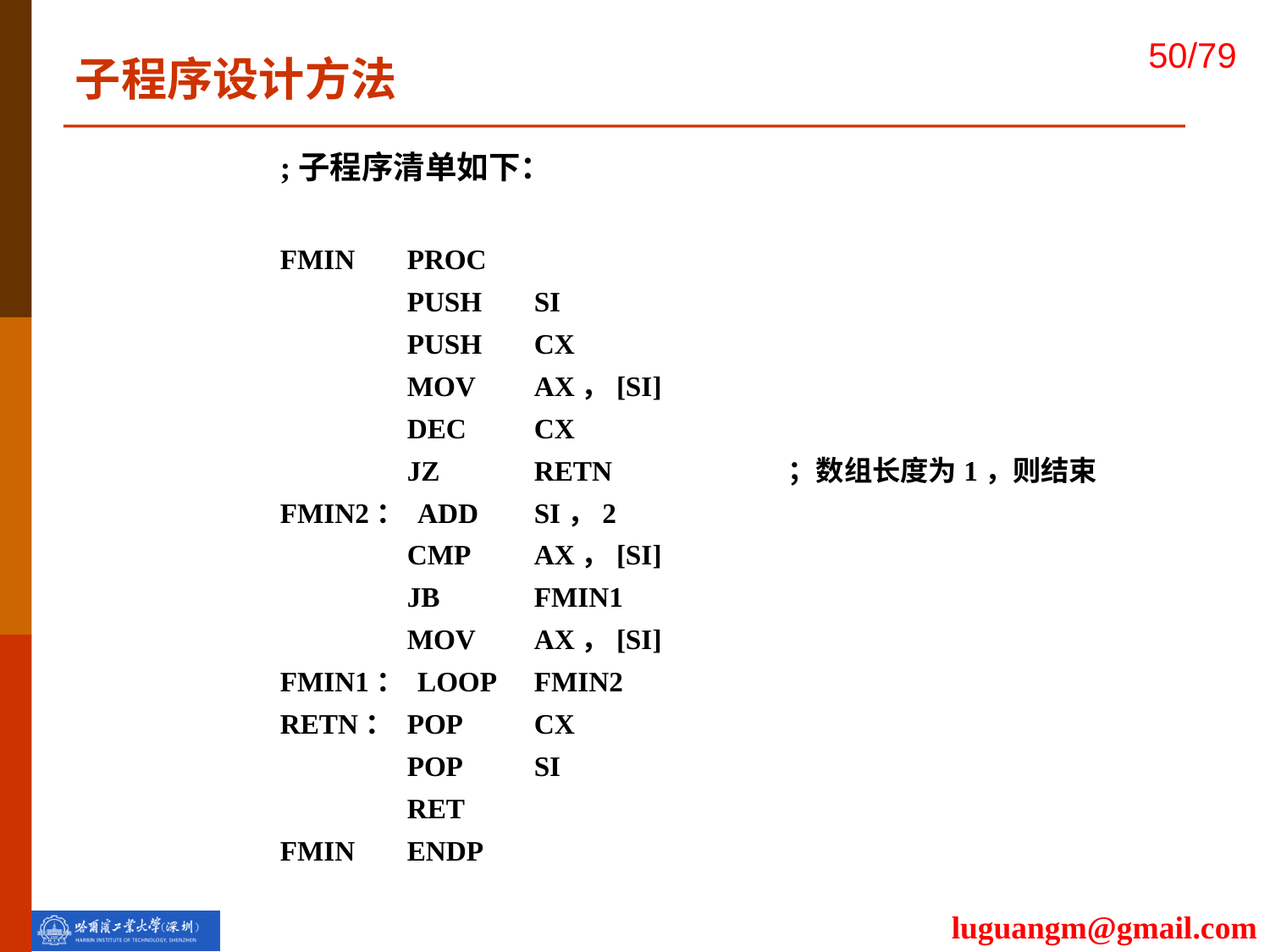

子程序设计方法
;子程序清单如下：

FMIN	PROC
	PUSH	SI
	PUSH	CX
	MOV	AX，[SI]
	DEC	CX
	JZ	RETN		；数组长度为1，则结束
FMIN2： ADD	SI，2
	CMP	AX，[SI]
	JB	FMIN1
	MOV	AX，[SI]
FMIN1： LOOP	FMIN2
RETN：	POP	CX
	POP	SI
	RET
FMIN	ENDP